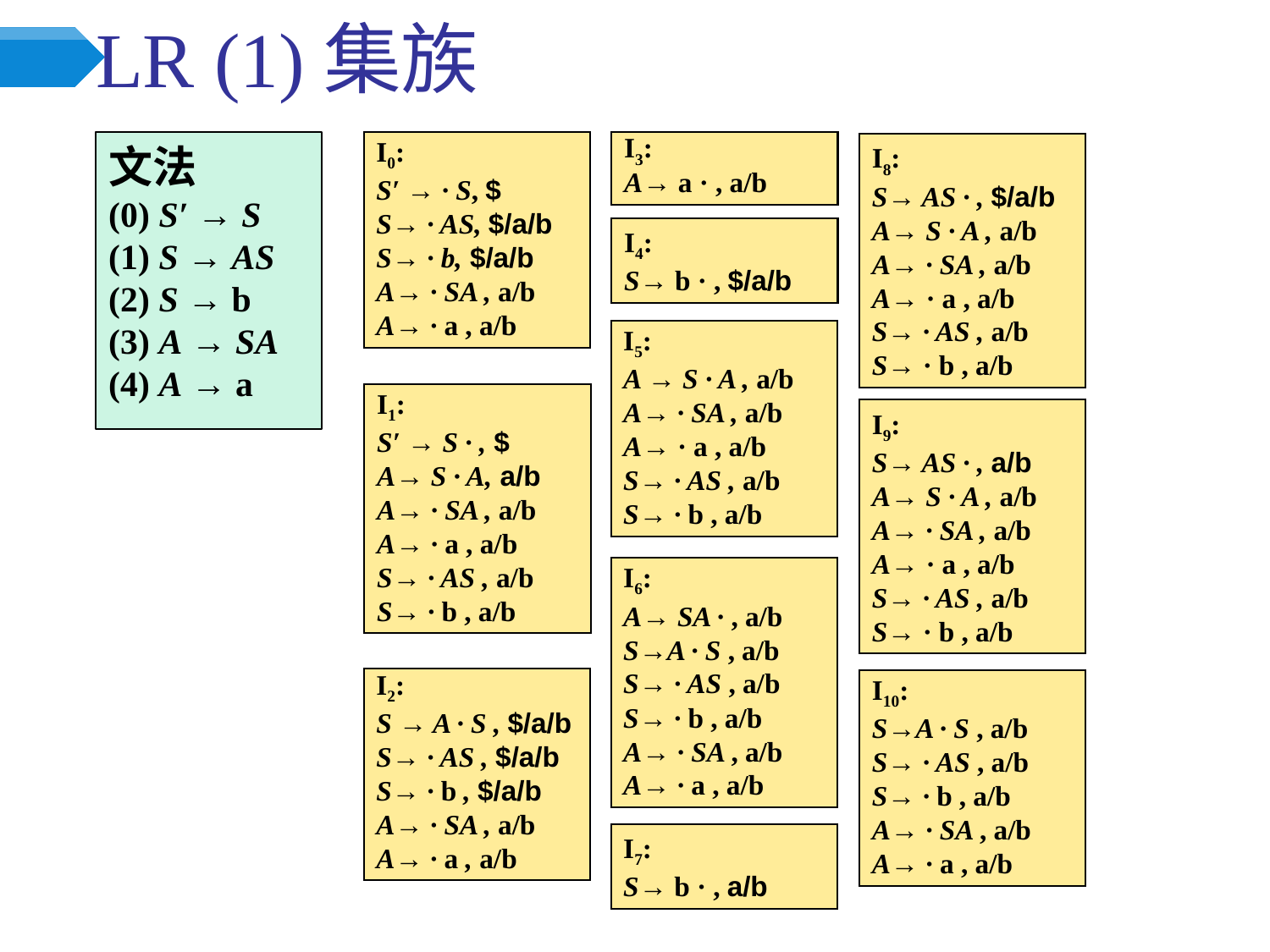

# LR (1)集族
文法
(0) S′ → S
(1) S → AS
(2) S → b
(3) A → SA
(4) A → a
I0:
S′ → · S, $
S→ · AS, $/a/b
S→ · b, $/a/b
A→ · SA , a/b
A→ · a , a/b
I3:
A→ a · , a/b
I8:
S→ AS · , $/a/b
A→ S · A , a/b
A→ · SA , a/b
A→ · a , a/b
S→ · AS , a/b
S→ · b , a/b
I4:
S→ b · , $/a/b
I5:
A → S · A , a/b
A→ · SA , a/b
A→ · a , a/b
S→ · AS , a/b
S→ · b , a/b
I1:
S′ → S · , $
A→ S · A, a/b
A→ · SA , a/b
A→ · a , a/b
S→ · AS , a/b
S→ · b , a/b
I9:
S→ AS · , a/b
A→ S · A , a/b
A→ · SA , a/b
A→ · a , a/b
S→ · AS , a/b
S→ · b , a/b
I6:
A→ SA · , a/b
S→A · S , a/b
S→ · AS , a/b
S→ · b , a/b
A→ · SA , a/b
A→ · a , a/b
I2:
S → A · S , $/a/b
S→ · AS , $/a/b
S→ · b , $/a/b
A→ · SA , a/b
A→ · a , a/b
I10:
S→A · S , a/b
S→ · AS , a/b
S→ · b , a/b
A→ · SA , a/b
A→ · a , a/b
I7:
S→ b · , a/b